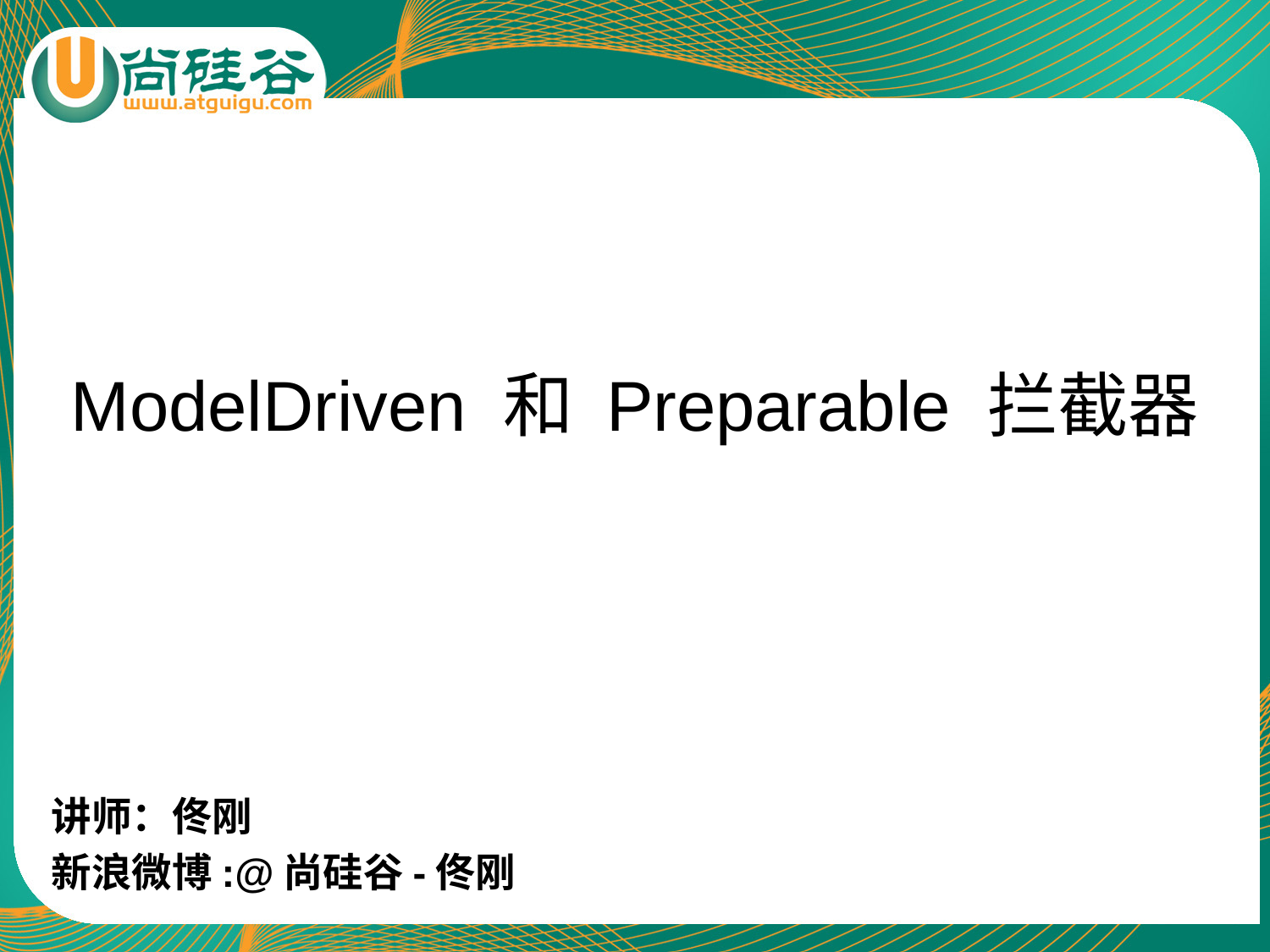

# ModelDriven 和 Preparable 拦截器
讲师：佟刚
新浪微博:@尚硅谷-佟刚